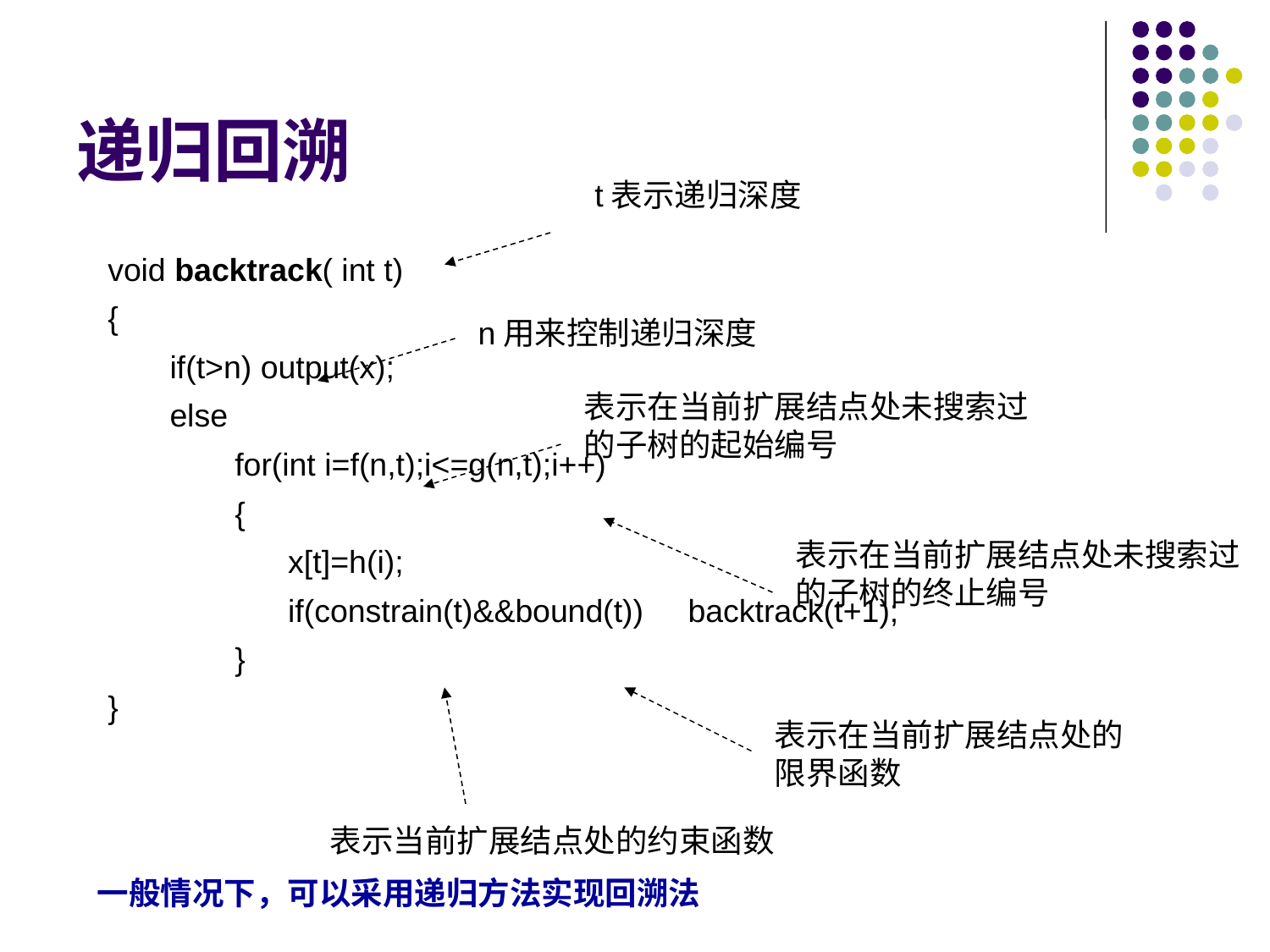

# 递归回溯
t表示递归深度

void backtrack( int t)
{
       if(t>n) output(x);
       else
	for(int i=f(n,t);i<=g(n,t);i++)
	{
	      x[t]=h(i);
   	      if(constrain(t)&&bound(t))     backtrack(t+1);
	}
}
n用来控制递归深度

表示在当前扩展结点处未搜索过的子树的起始编号

表示在当前扩展结点处未搜索过的子树的终止编号

表示在当前扩展结点处的限界函数
表示当前扩展结点处的约束函数
一般情况下，可以采用递归方法实现回溯法